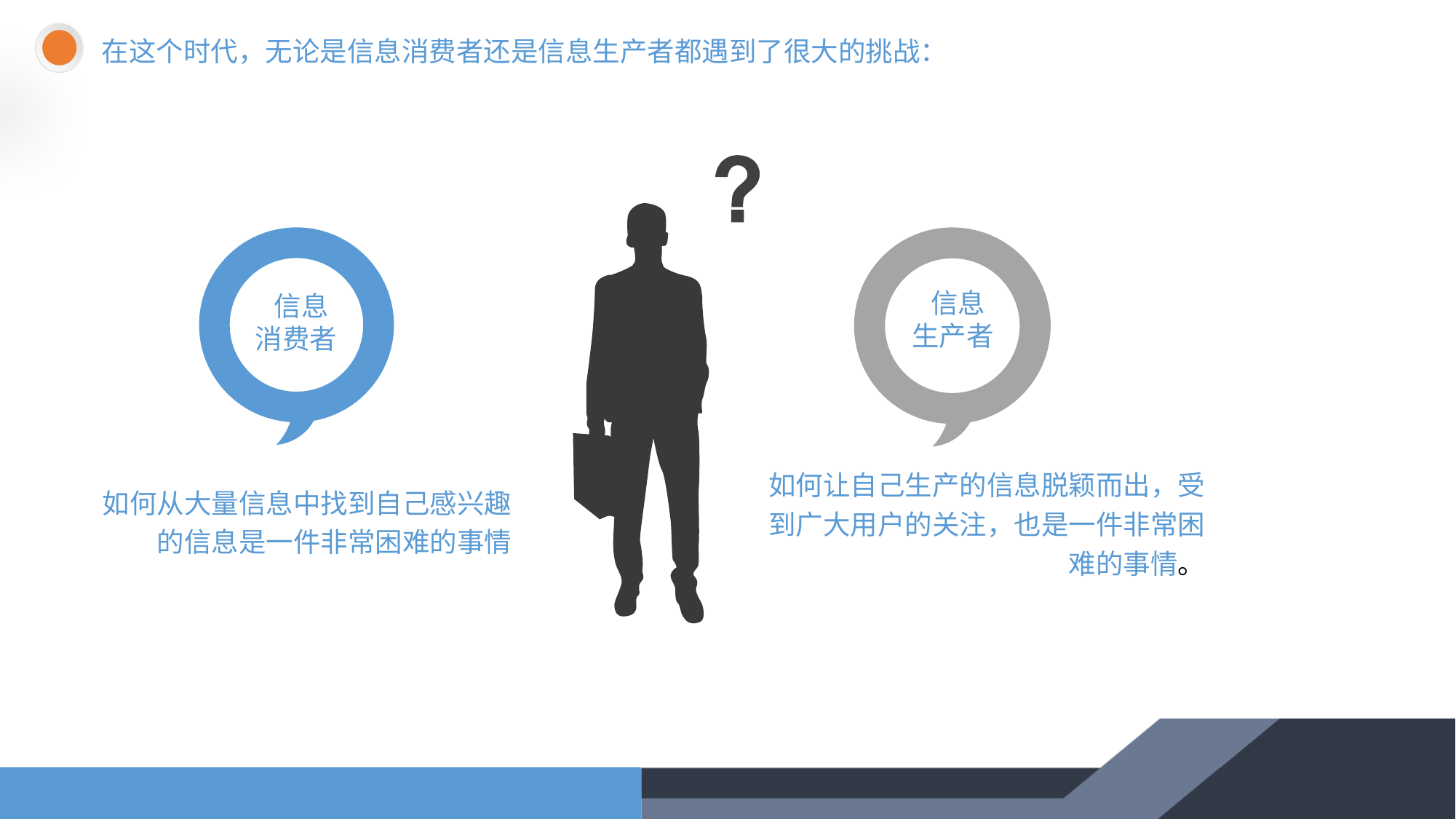

在这个时代，无论是信息消费者还是信息生产者都遇到了很大的挑战：

  信息
消费者
如何从大量信息中找到自己感兴趣的信息是一件非常困难的事情

  信息
生产者
如何让自己生产的信息脱颖而出，受到广大用户的关注，也是一件非常困难的事情。